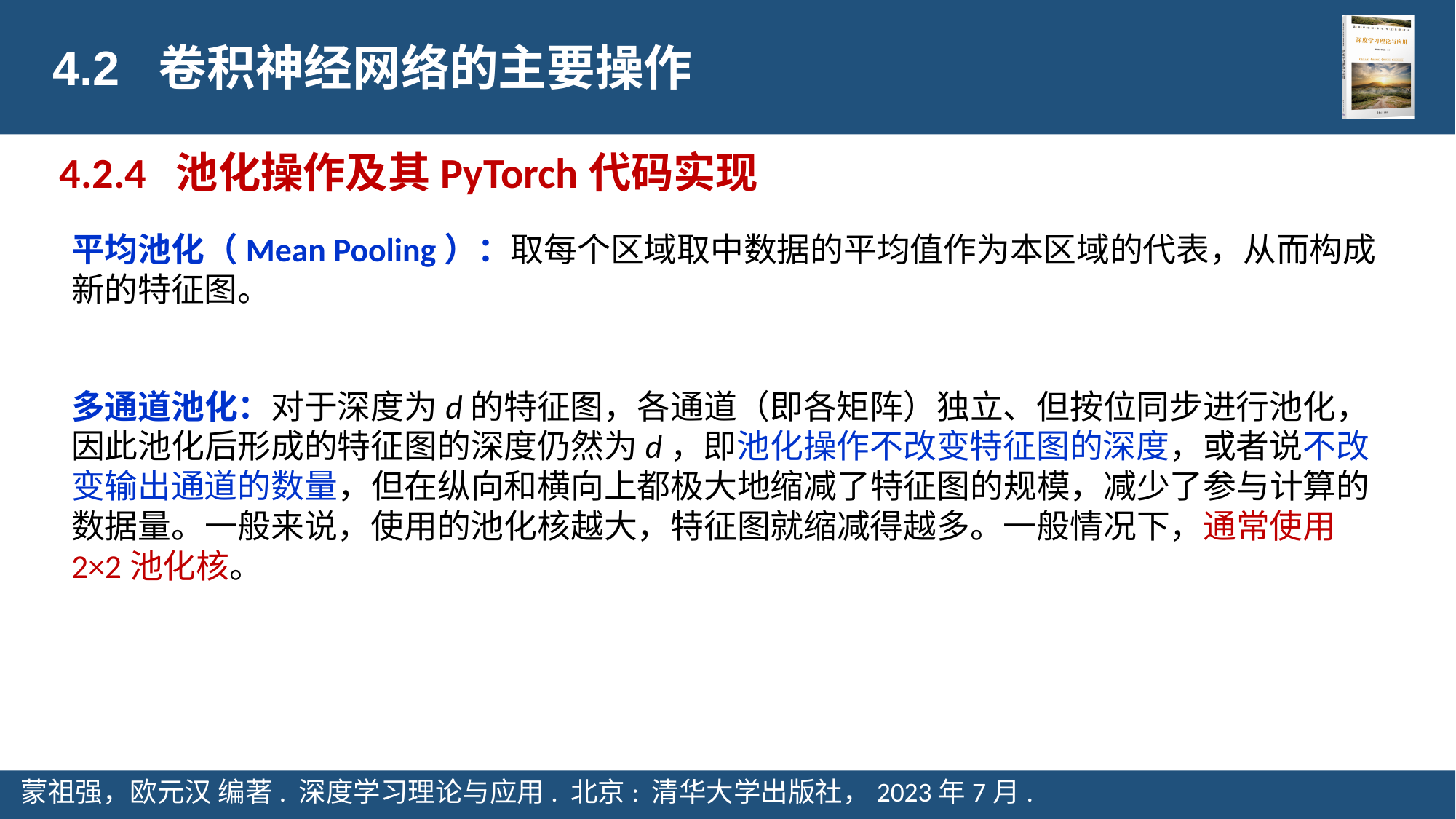

4.2  卷积神经网络的主要操作
4.2.4  池化操作及其PyTorch代码实现
平均池化（Mean Pooling）：取每个区域取中数据的平均值作为本区域的代表，从而构成新的特征图。

多通道池化：对于深度为d的特征图，各通道（即各矩阵）独立、但按位同步进行池化，因此池化后形成的特征图的深度仍然为d，即池化操作不改变特征图的深度，或者说不改变输出通道的数量，但在纵向和横向上都极大地缩减了特征图的规模，减少了参与计算的数据量。一般来说，使用的池化核越大，特征图就缩减得越多。一般情况下，通常使用2×2池化核。